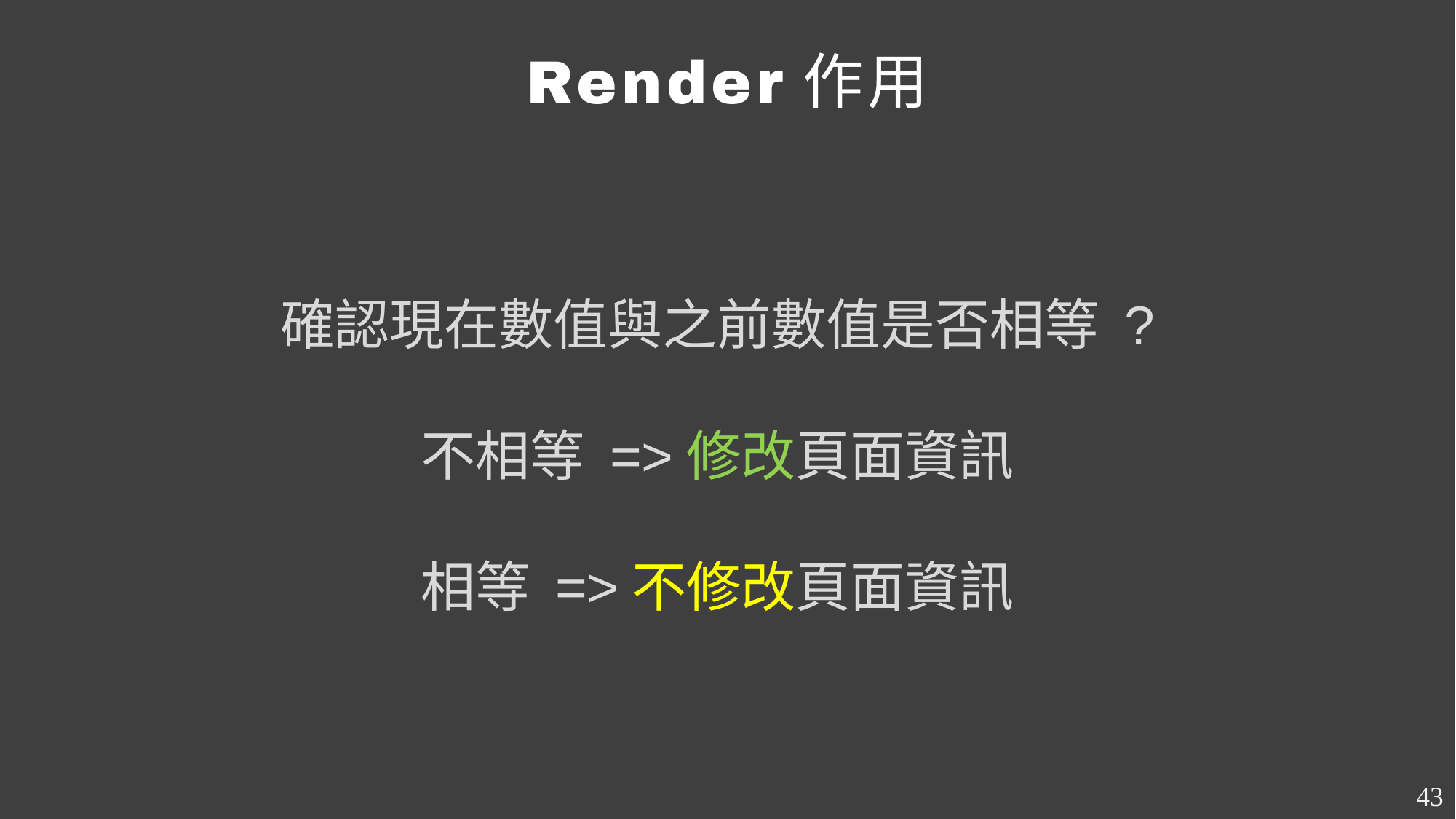

Render作用
確認現在數值與之前數值是否相等 ?
不相等 =>修改頁面資訊
相等 =>不修改頁面資訊
43